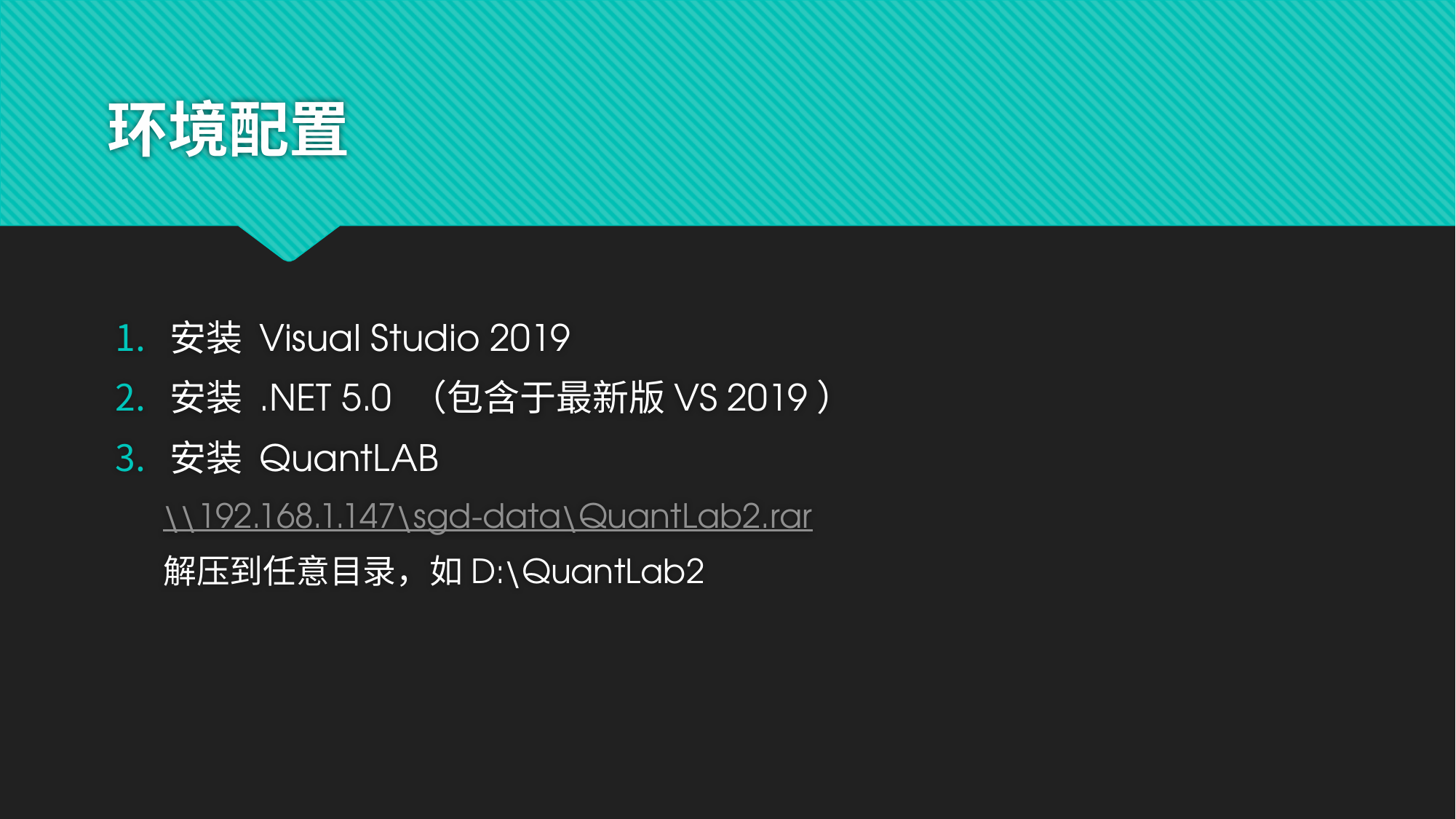

# 环境配置
安装 Visual Studio 2019
安装 .NET 5.0 （包含于最新版VS 2019）
安装 QuantLAB
\\192.168.1.147\sgd-data\QuantLab2.rar
解压到任意目录，如D:\QuantLab2